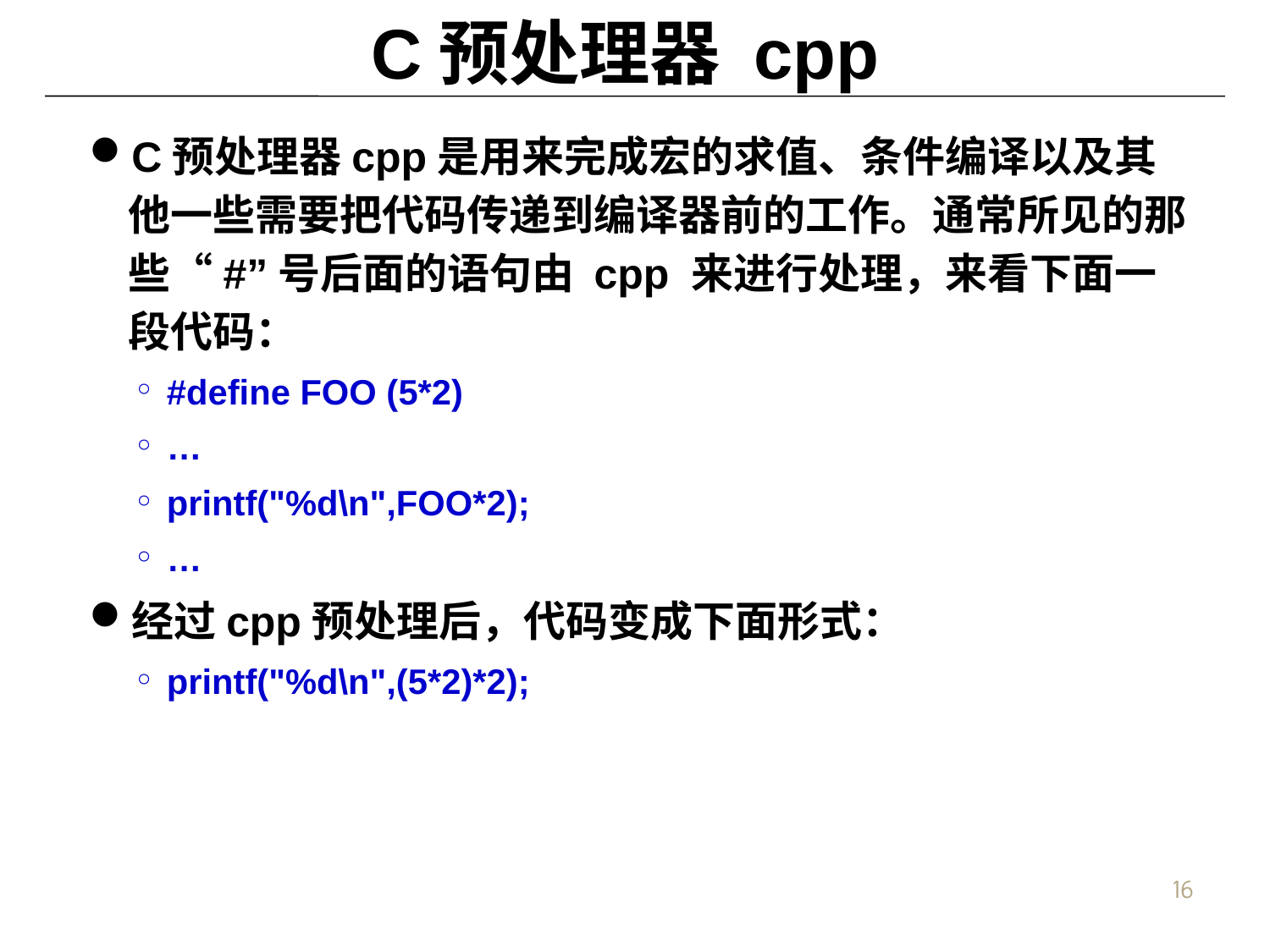

# C预处理器 cpp
C预处理器cpp是用来完成宏的求值、条件编译以及其他一些需要把代码传递到编译器前的工作。通常所见的那些“#”号后面的语句由 cpp 来进行处理，来看下面一段代码：
#define FOO (5*2)
…
printf("%d\n",FOO*2);
…
经过cpp预处理后，代码变成下面形式：
printf("%d\n",(5*2)*2);
16